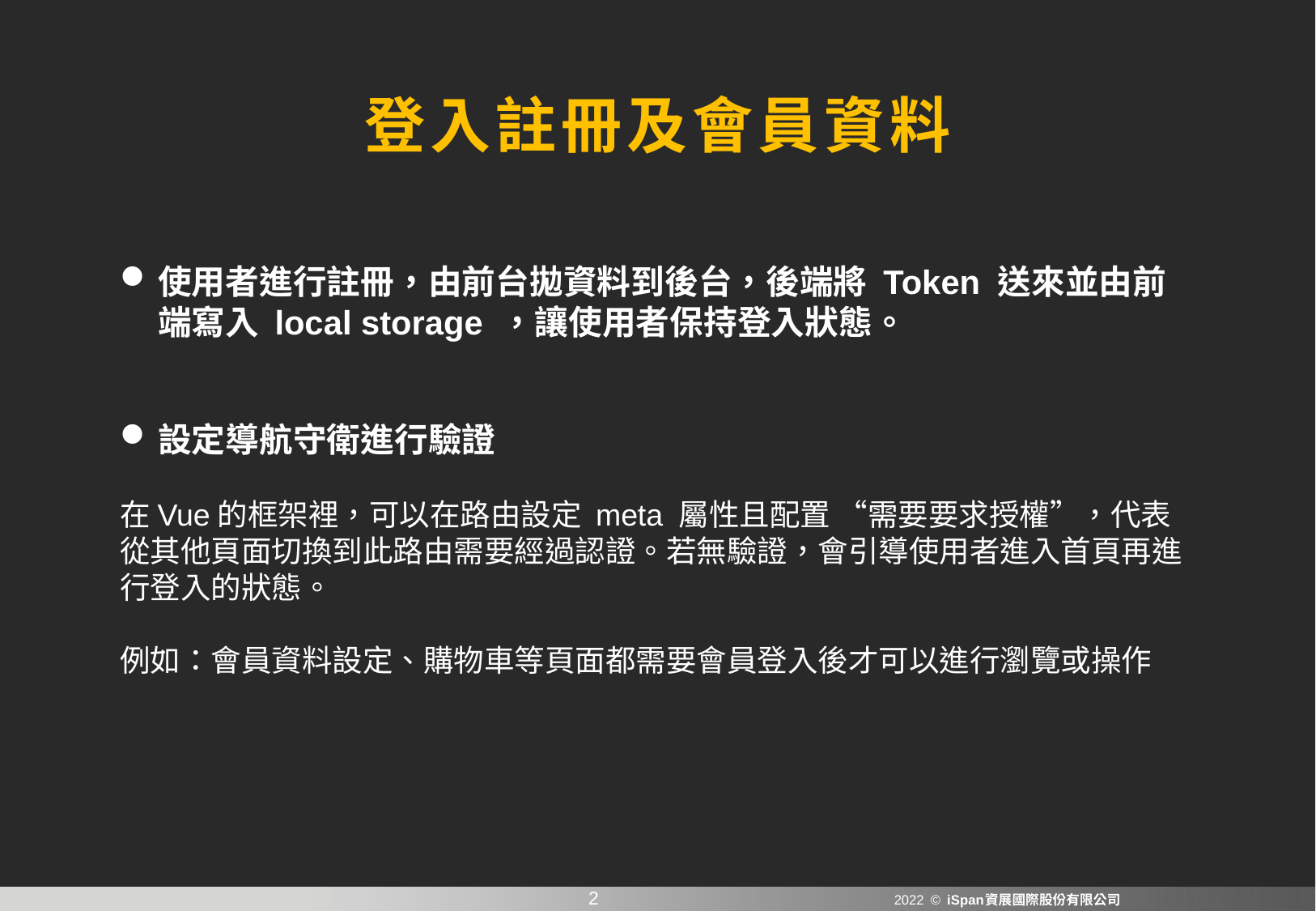

# 登入註冊及會員資料
使用者進行註冊，由前台拋資料到後台，後端將 Token 送來並由前端寫入 local storage ，讓使用者保持登入狀態。

設定導航守衛進行驗證

在Vue的框架裡，可以在路由設定 meta 屬性且配置 “需要要求授權”，代表從其他頁面切換到此路由需要經過認證。若無驗證，會引導使用者進入首頁再進行登入的狀態。

例如：會員資料設定、購物車等頁面都需要會員登入後才可以進行瀏覽或操作